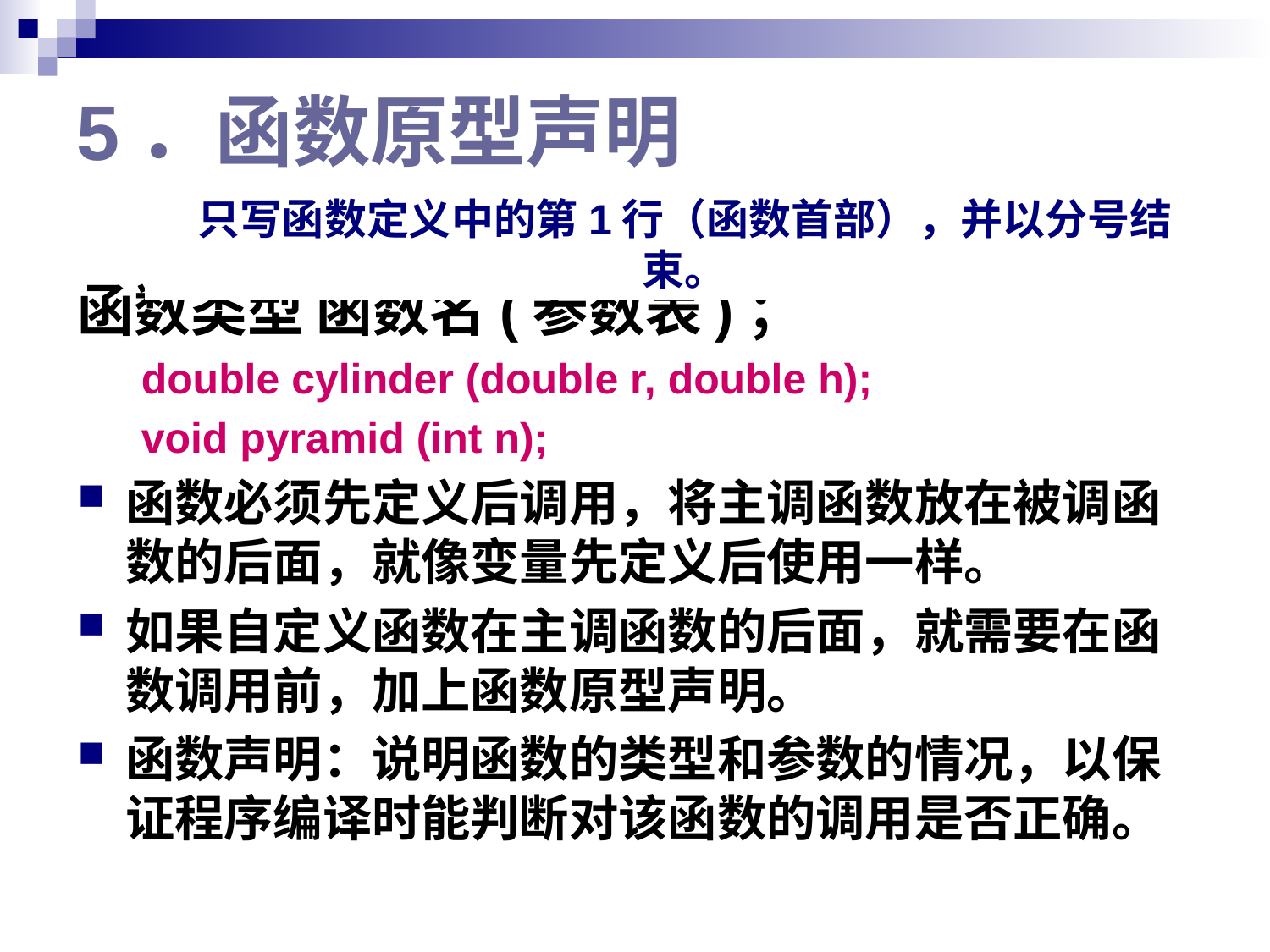

# 5．函数原型声明
只写函数定义中的第1行（函数首部），并以分号结束。
函数类型 函数名(参数表)；
double cylinder (double r, double h);
void pyramid (int n);
函数必须先定义后调用，将主调函数放在被调函数的后面，就像变量先定义后使用一样。
如果自定义函数在主调函数的后面，就需要在函数调用前，加上函数原型声明。
函数声明：说明函数的类型和参数的情况，以保证程序编译时能判断对该函数的调用是否正确。